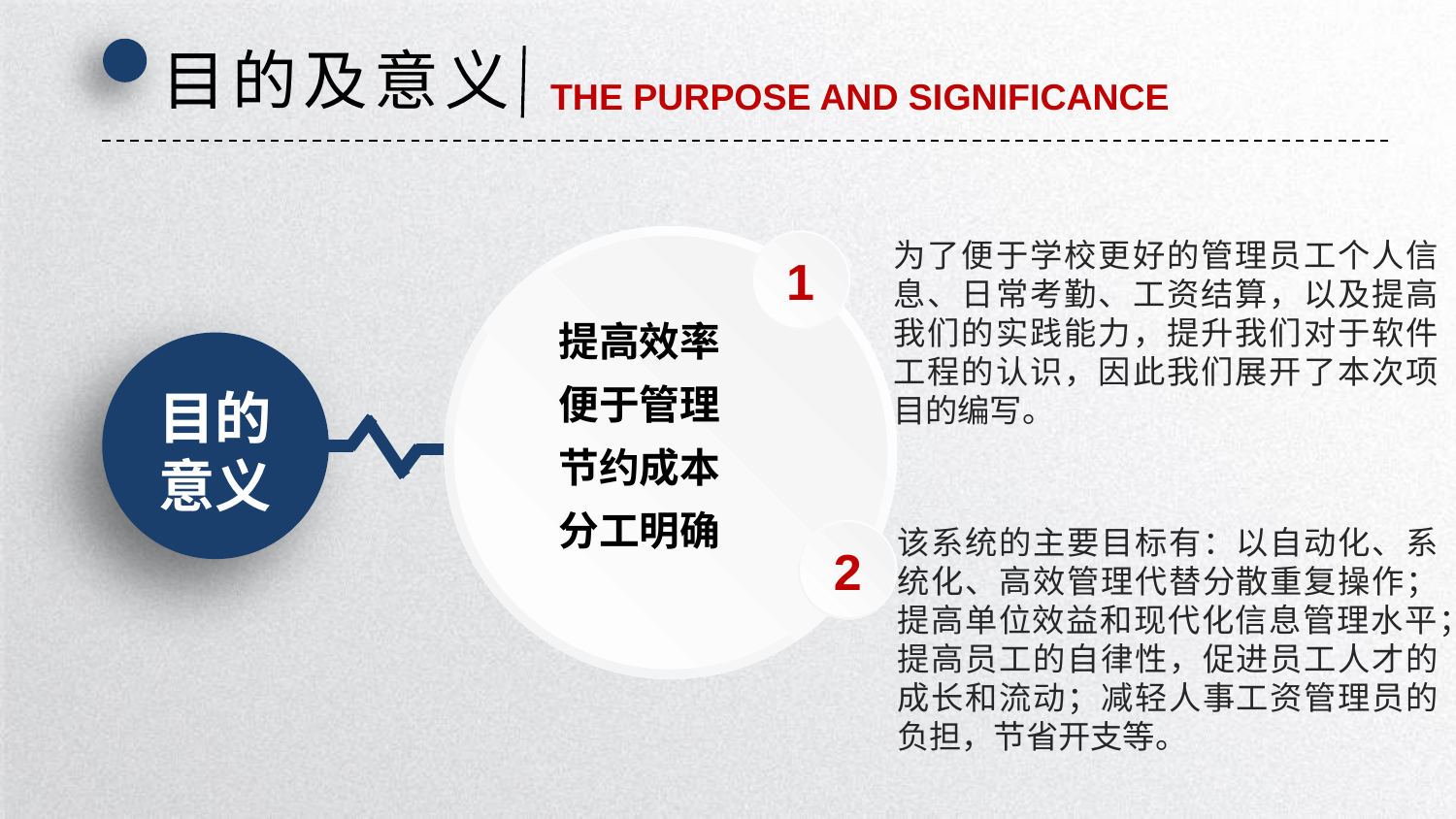

目的及意义

THE PURPOSE AND SIGNIFICANCE

1
为了便于学校更好的管理员工个人信息、日常考勤、工资结算，以及提高我们的实践能力，提升我们对于软件工程的认识，因此我们展开了本次项目的编写。
提高效率
便于管理
节约成本
分工明确

目的
意义

2
该系统的主要目标有：以自动化、系统化、高效管理代替分散重复操作；提高单位效益和现代化信息管理水平；提高员工的自律性，促进员工人才的成长和流动；减轻人事工资管理员的负担，节省开支等。